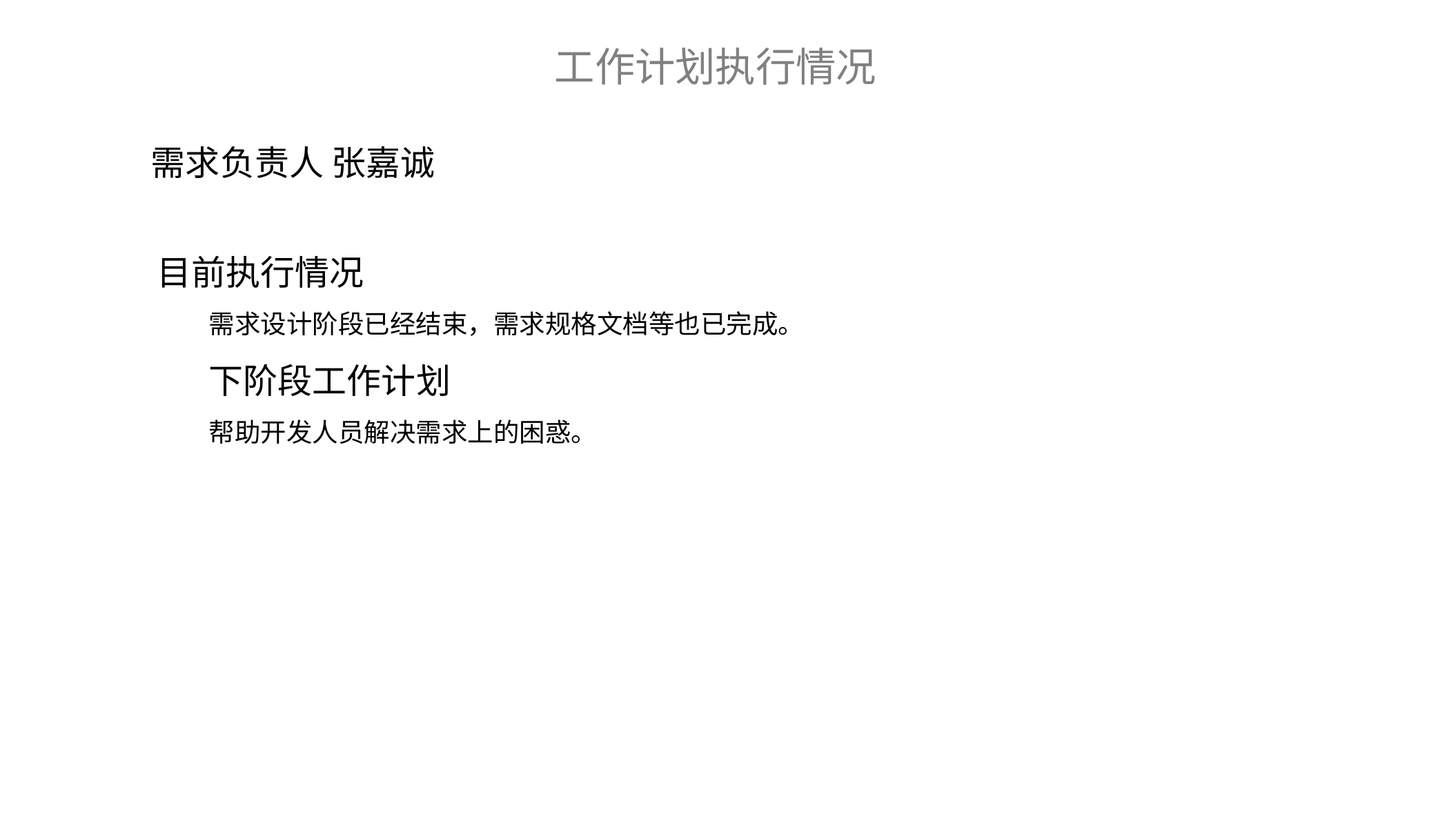

工作计划执行情况
需求负责人 张嘉诚
目前执行情况
需求设计阶段已经结束，需求规格文档等也已完成。
下阶段工作计划
帮助开发人员解决需求上的困惑。